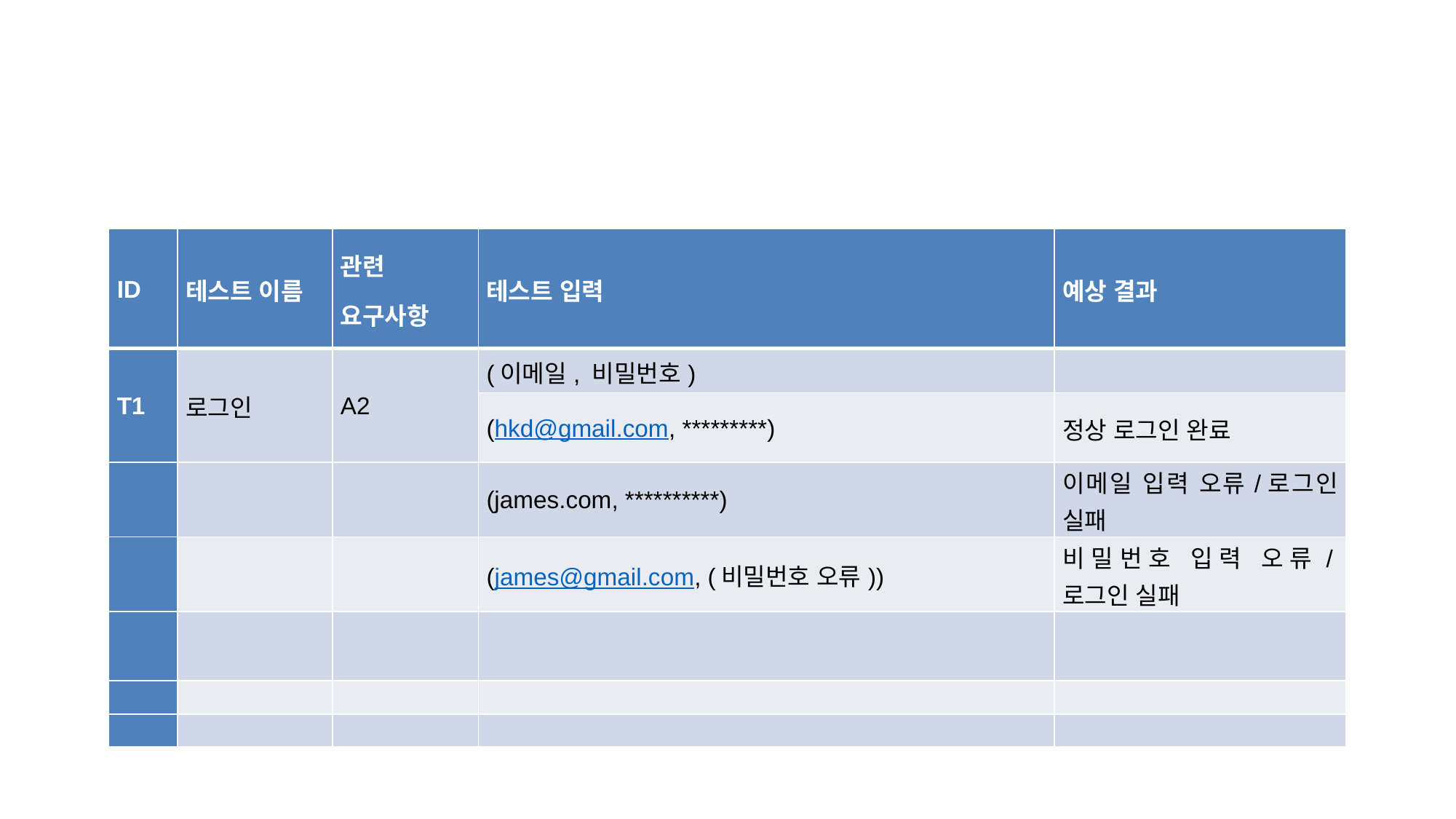

| ID | 테스트 이름 | 관련 요구사항 | 테스트 입력 | 예상 결과 |
| --- | --- | --- | --- | --- |
| T1 | 로그인 | A2 | (이메일, 비밀번호) |  |
|  |  |  | (hkd@gmail.com, \*\*\*\*\*\*\*\*\*) | 정상 로그인 완료 |
|  |  |  | (james.com, \*\*\*\*\*\*\*\*\*\*) | 이메일 입력 오류/로그인 실패 |
|  |  |  | (james@gmail.com, (비밀번호 오류)) | 비밀번호 입력 오류/로그인 실패 |
|  |  |  |  |  |
|  |  |  |  |  |
|  |  |  |  |  |